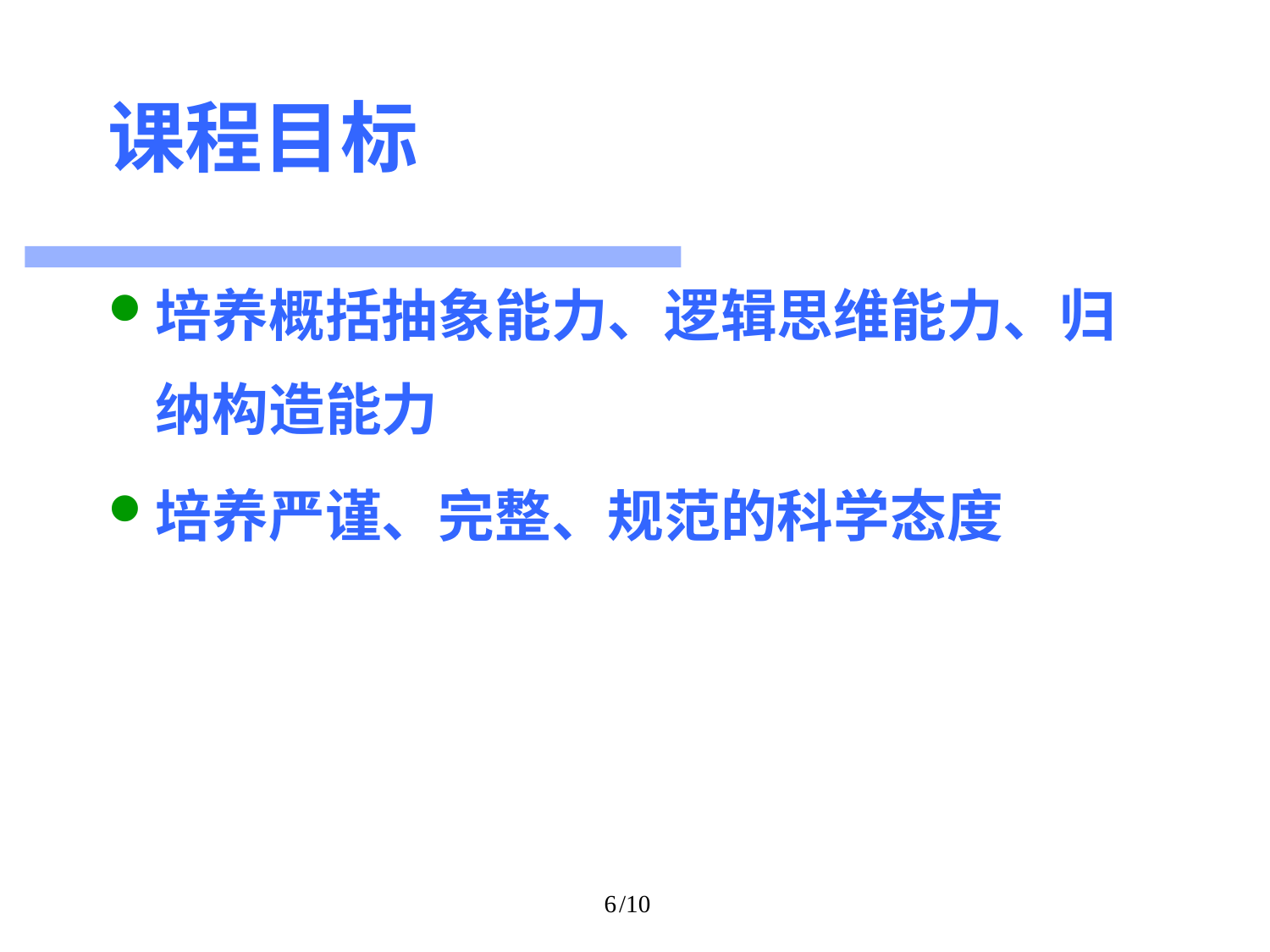

# 课程目标

培养概括抽象能力、逻辑思维能力、归纳构造能力
培养严谨、完整、规范的科学态度

6
/10